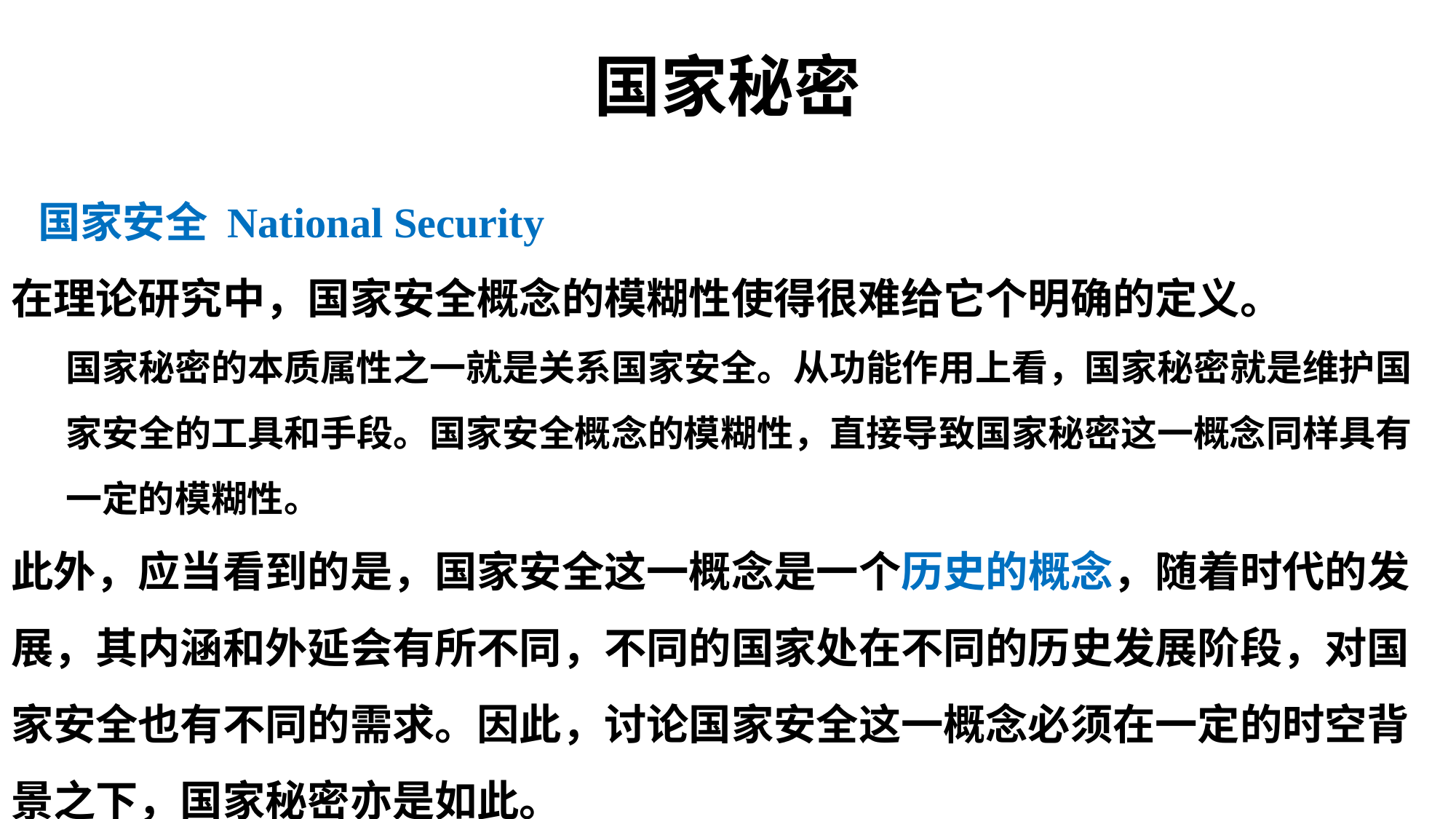

# 国家秘密
国家安全 National Security
在理论研究中，国家安全概念的模糊性使得很难给它个明确的定义。
国家秘密的本质属性之一就是关系国家安全。从功能作用上看，国家秘密就是维护国家安全的工具和手段。国家安全概念的模糊性，直接导致国家秘密这一概念同样具有一定的模糊性。
此外，应当看到的是，国家安全这一概念是一个历史的概念，随着时代的发展，其内涵和外延会有所不同，不同的国家处在不同的历史发展阶段，对国家安全也有不同的需求。因此，讨论国家安全这一概念必须在一定的时空背景之下，国家秘密亦是如此。